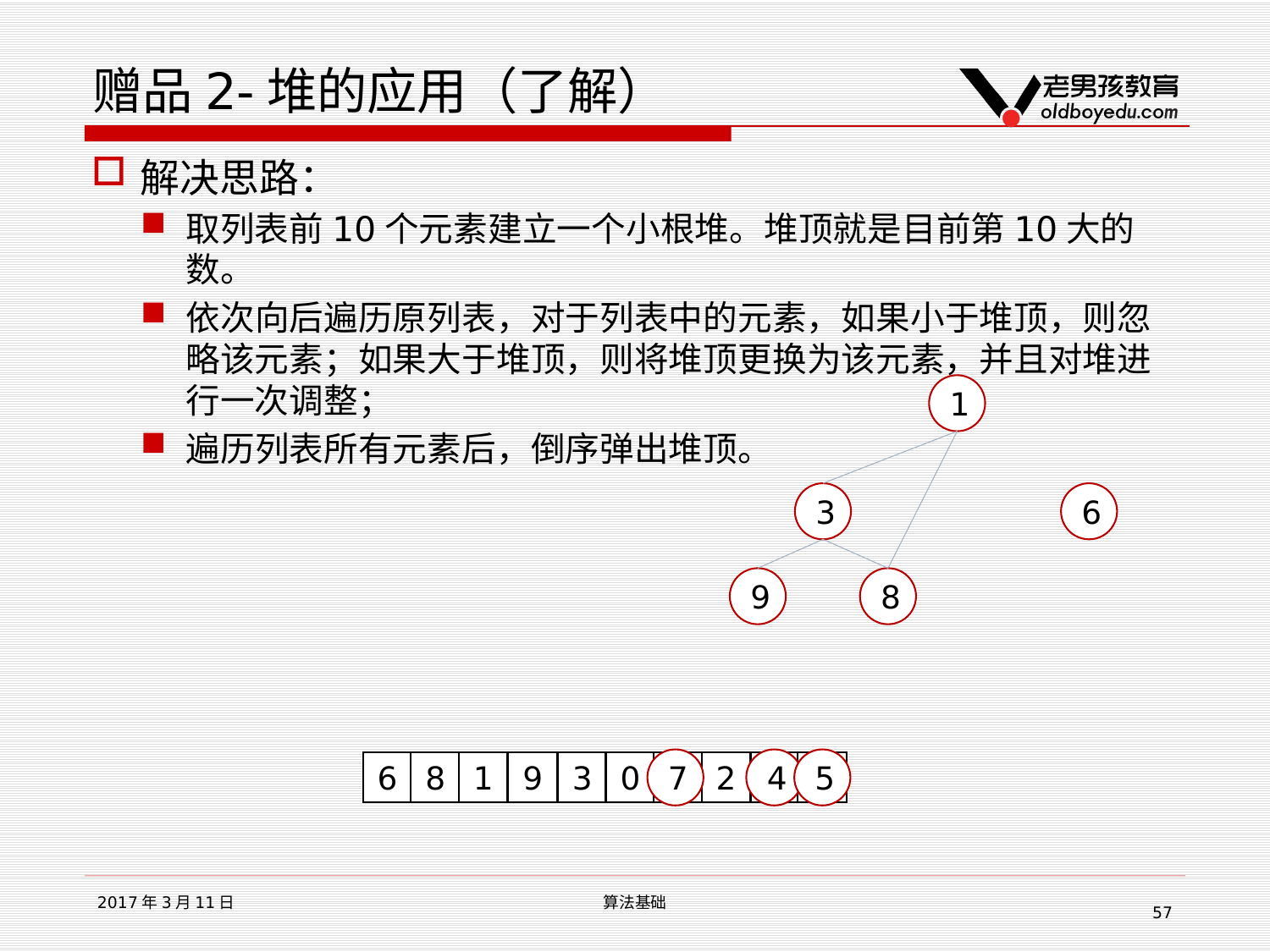

# 赠品2-堆的应用（了解）
解决思路：
取列表前10个元素建立一个小根堆。堆顶就是目前第10大的数。
依次向后遍历原列表，对于列表中的元素，如果小于堆顶，则忽略该元素；如果大于堆顶，则将堆顶更换为该元素，并且对堆进行一次调整；
遍历列表所有元素后，倒序弹出堆顶。
1
3
6
9
8

7
4
5
5
6
8
1
9
3
0
7
2
4
2017年3月11日
算法基础
57